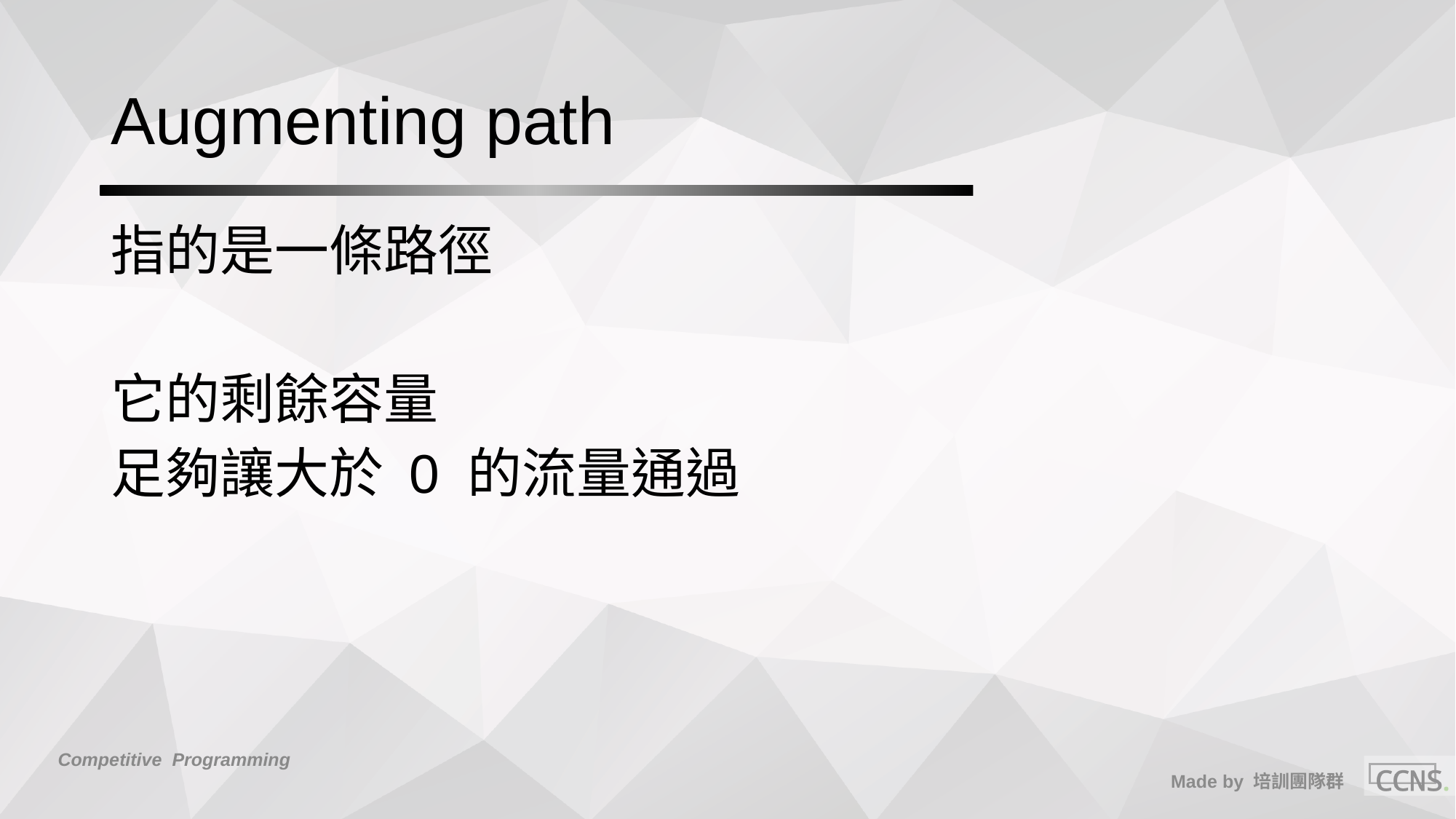

# Augmenting path
指的是一條路徑

它的剩餘容量
足夠讓大於 0 的流量通過